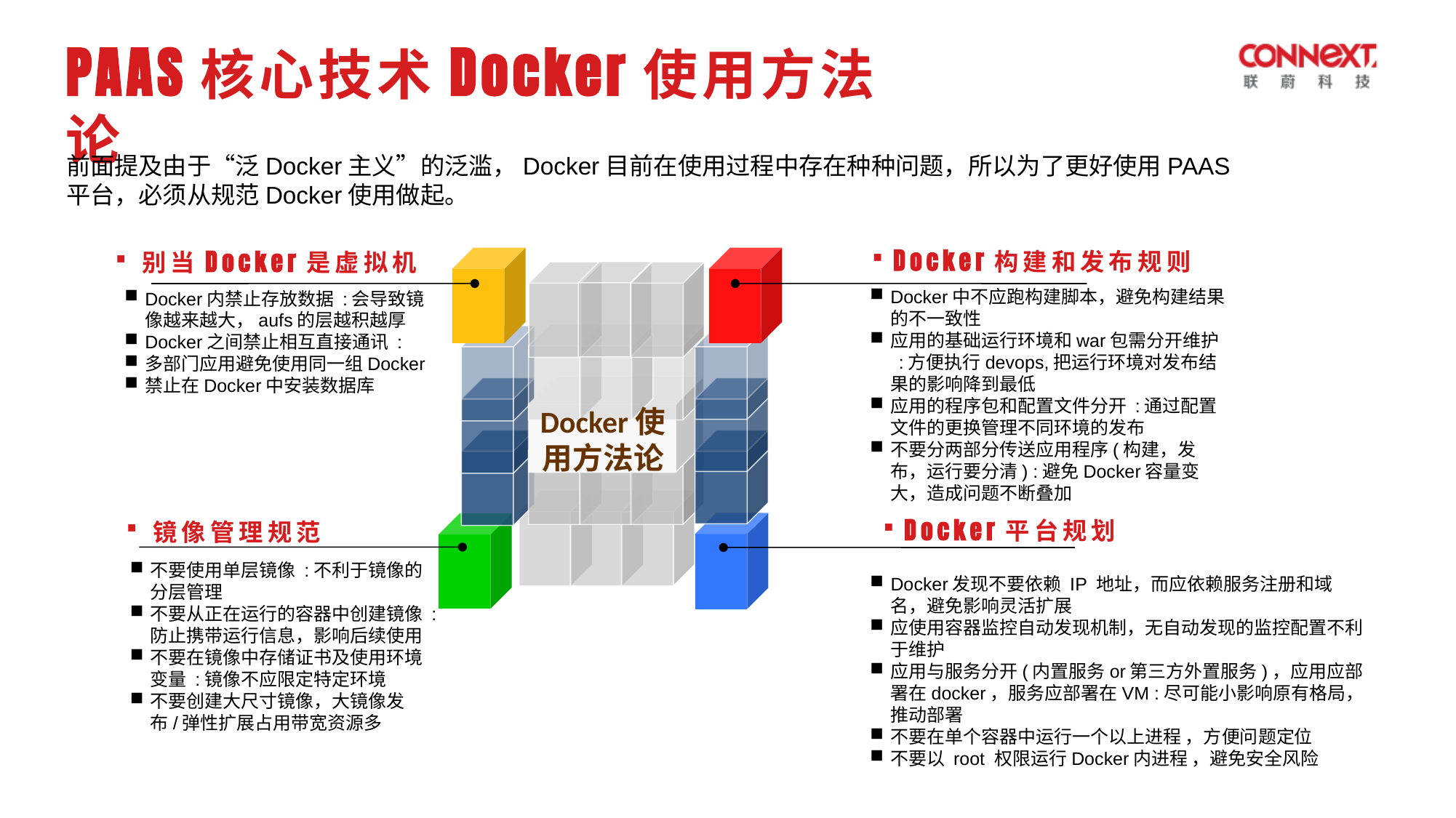

PAAS核心技术Docker使用方法论
前面提及由于“泛Docker主义”的泛滥，Docker目前在使用过程中存在种种问题，所以为了更好使用PAAS平台，必须从规范Docker使用做起。
 Docker构建和发布规则
 别当Docker是虚拟机

Docker中不应跑构建脚本，避免构建结果的不一致性
应用的基础运行环境和war包需分开维护 :方便执行devops,把运行环境对发布结果的影响降到最低
应用的程序包和配置文件分开 :通过配置文件的更换管理不同环境的发布
不要分两部分传送应用程序(构建，发布，运行要分清) :避免Docker容量变大，造成问题不断叠加
Docker内禁止存放数据 :会导致镜像越来越大，aufs的层越积越厚
Docker之间禁止相互直接通讯 :
多部门应用避免使用同一组Docker
禁止在Docker中安装数据库

Docker使用方法论

 Docker平台规划
 镜像管理规范

不要使用单层镜像 :不利于镜像的分层管理
不要从正在运行的容器中创建镜像 :防止携带运行信息，影响后续使用
不要在镜像中存储证书及使用环境变量 :镜像不应限定特定环境
不要创建大尺寸镜像，大镜像发布/弹性扩展占用带宽资源多
Docker发现不要依赖 IP 地址，而应依赖服务注册和域名，避免影响灵活扩展
应使用容器监控自动发现机制，无自动发现的监控配置不利于维护
应用与服务分开(内置服务or第三方外置服务)，应用应部署在docker，服务应部署在VM :尽可能小影响原有格局，推动部署
不要在单个容器中运行一个以上进程 ，方便问题定位
不要以 root 权限运行Docker内进程 ，避免安全风险